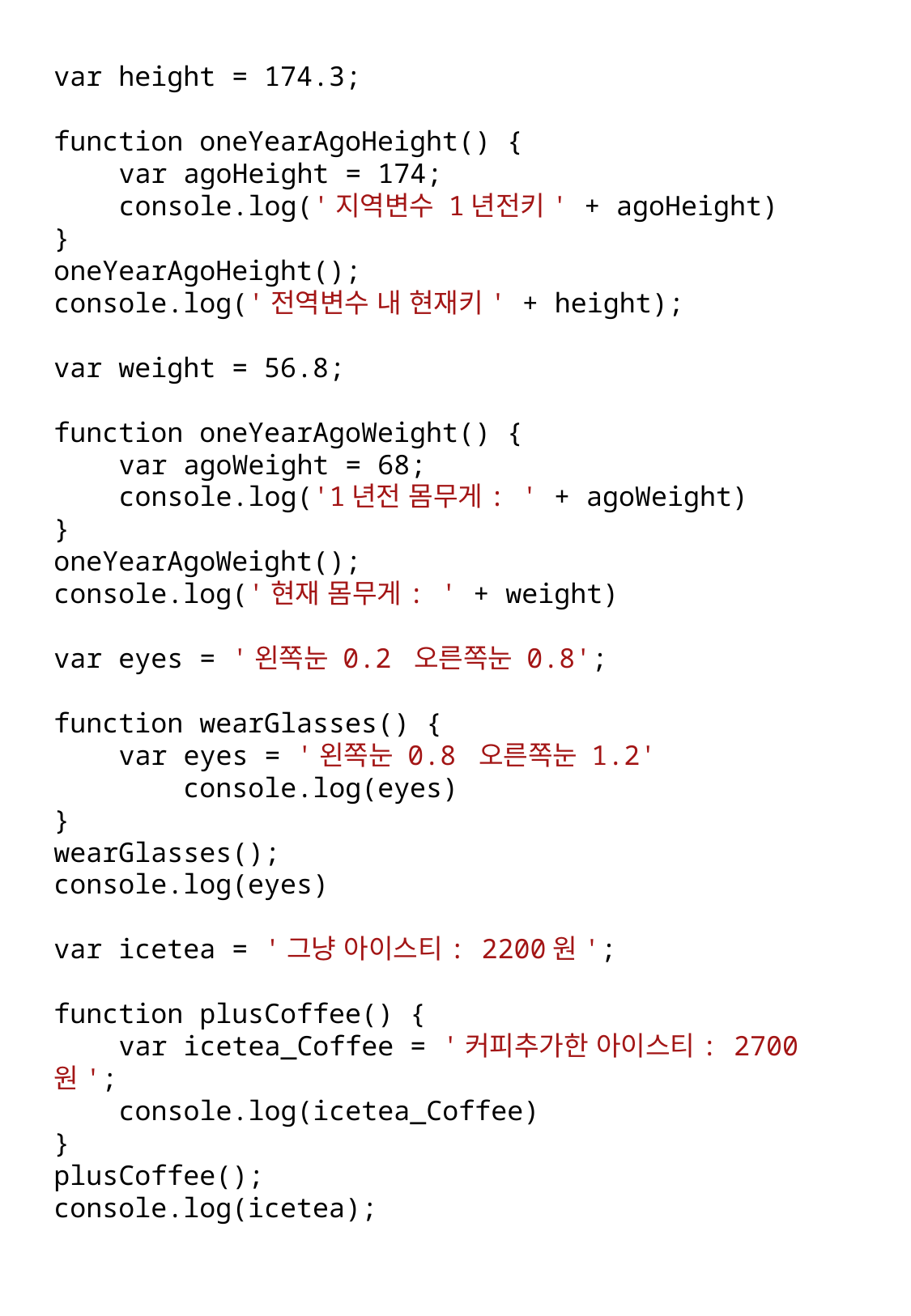

var height = 174.3;

function oneYearAgoHeight() {
    var agoHeight = 174;
    console.log('지역변수 1년전키' + agoHeight)
}
oneYearAgoHeight();
console.log('전역변수 내 현재키' + height);

var weight = 56.8;

function oneYearAgoWeight() {
    var agoWeight = 68;
    console.log('1년전 몸무게: ' + agoWeight)
}
oneYearAgoWeight();
console.log('현재 몸무게: ' + weight)

var eyes = '왼쪽눈 0.2 오른쪽눈 0.8';

function wearGlasses() {
    var eyes = '왼쪽눈 0.8 오른쪽눈 1.2'
        console.log(eyes)
}
wearGlasses();
console.log(eyes)

var icetea = '그냥 아이스티: 2200원';

function plusCoffee() {
    var icetea_Coffee = '커피추가한 아이스티: 2700원';
    console.log(icetea_Coffee)
}
plusCoffee();
console.log(icetea);